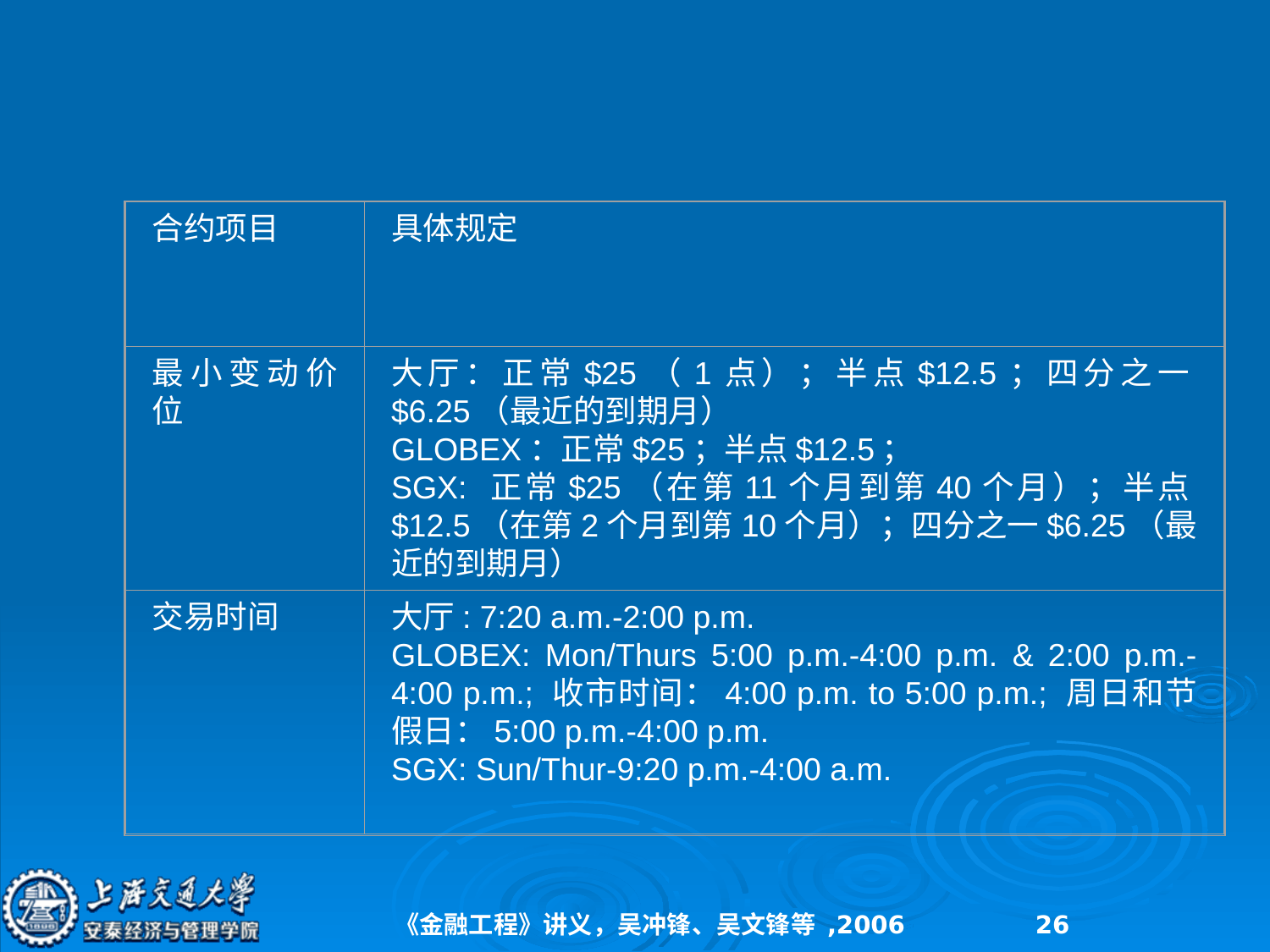

#

合约项目

具体规定

最小变动价位

大厅：正常$25（1点）；半点$12.5；四分之一$6.25（最近的到期月）
GLOBEX：正常$25；半点$12.5；
SGX: 正常$25（在第11个月到第40个月）；半点$12.5（在第2个月到第10个月）；四分之一$6.25（最近的到期月）

交易时间

大厅: 7:20 a.m.-2:00 p.m.
GLOBEX: Mon/Thurs 5:00 p.m.-4:00 p.m. & 2:00 p.m.-4:00 p.m.; 收市时间：4:00 p.m. to 5:00 p.m.; 周日和节假日：5:00 p.m.-4:00 p.m.
SGX: Sun/Thur-9:20 p.m.-4:00 a.m.